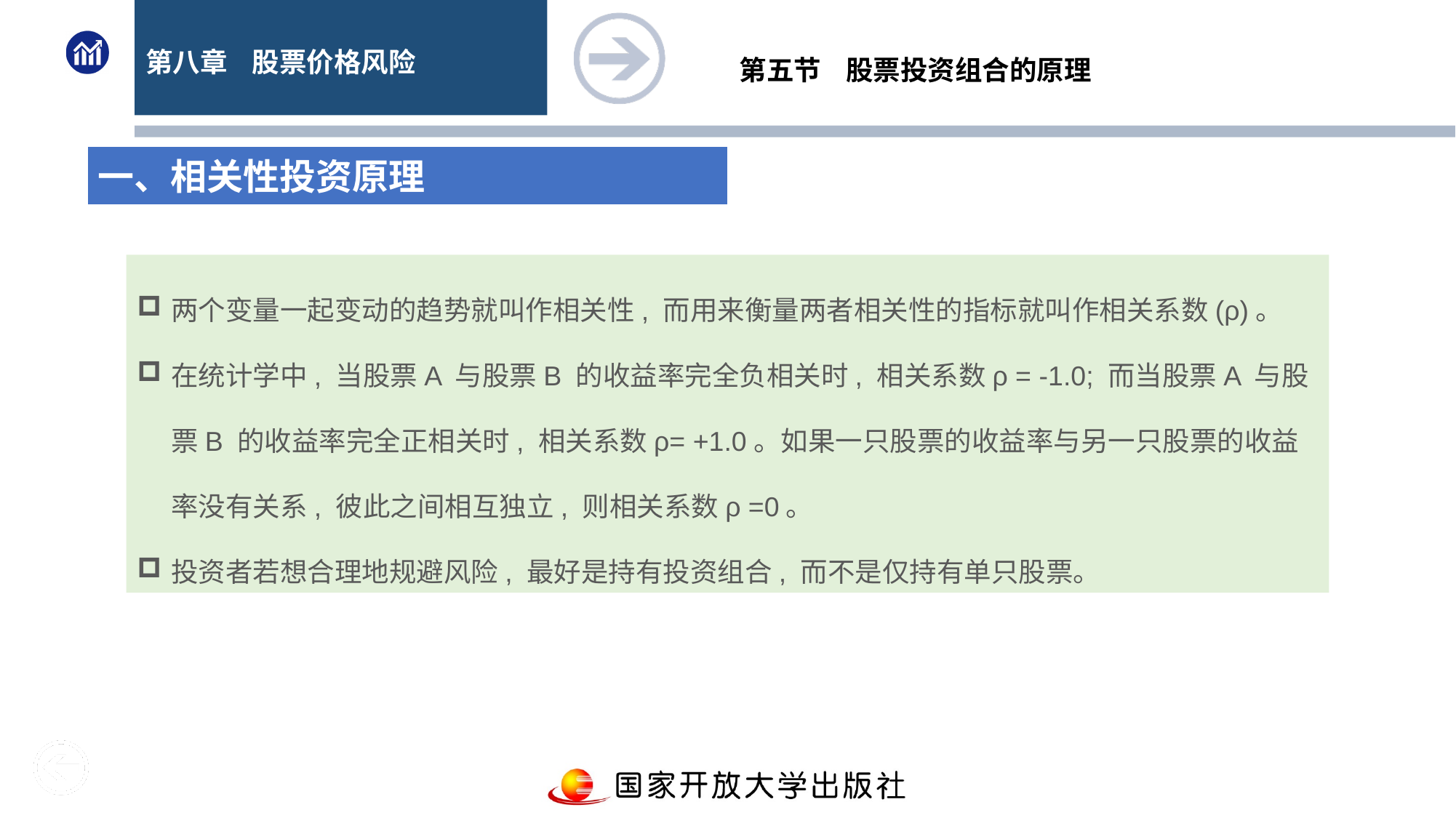

第五节    股票投资组合的原理
第八章    股票价格风险
一、相关性投资原理
两个变量一起变动的趋势就叫作相关性, 而用来衡量两者相关性的指标就叫作相关系数(ρ)。
在统计学中, 当股票A 与股票B 的收益率完全负相关时, 相关系数ρ = -1.0; 而当股票A 与股票B 的收益率完全正相关时, 相关系数ρ= +1.0。如果一只股票的收益率与另一只股票的收益率没有关系, 彼此之间相互独立, 则相关系数ρ =0。
投资者若想合理地规避风险, 最好是持有投资组合, 而不是仅持有单只股票。